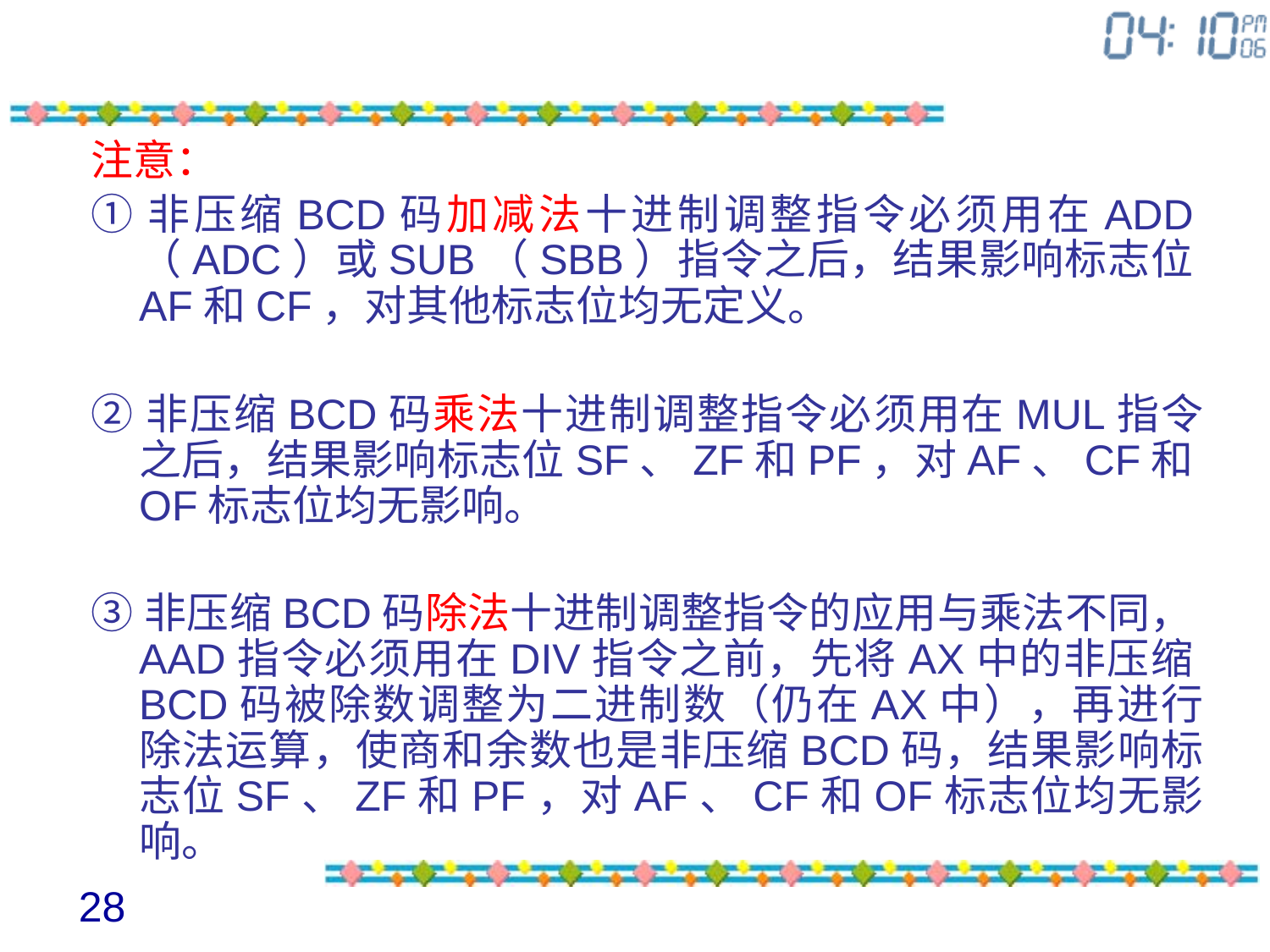

#
注意：
①非压缩BCD码加减法十进制调整指令必须用在ADD（ADC）或SUB（SBB）指令之后，结果影响标志位AF和CF，对其他标志位均无定义。

②非压缩BCD码乘法十进制调整指令必须用在MUL指令之后，结果影响标志位SF、ZF和PF，对AF、CF和OF标志位均无影响。

③非压缩BCD码除法十进制调整指令的应用与乘法不同，AAD指令必须用在DIV指令之前，先将AX中的非压缩BCD码被除数调整为二进制数（仍在AX中），再进行除法运算，使商和余数也是非压缩BCD码，结果影响标志位SF、ZF和PF，对AF、CF和OF标志位均无影响。